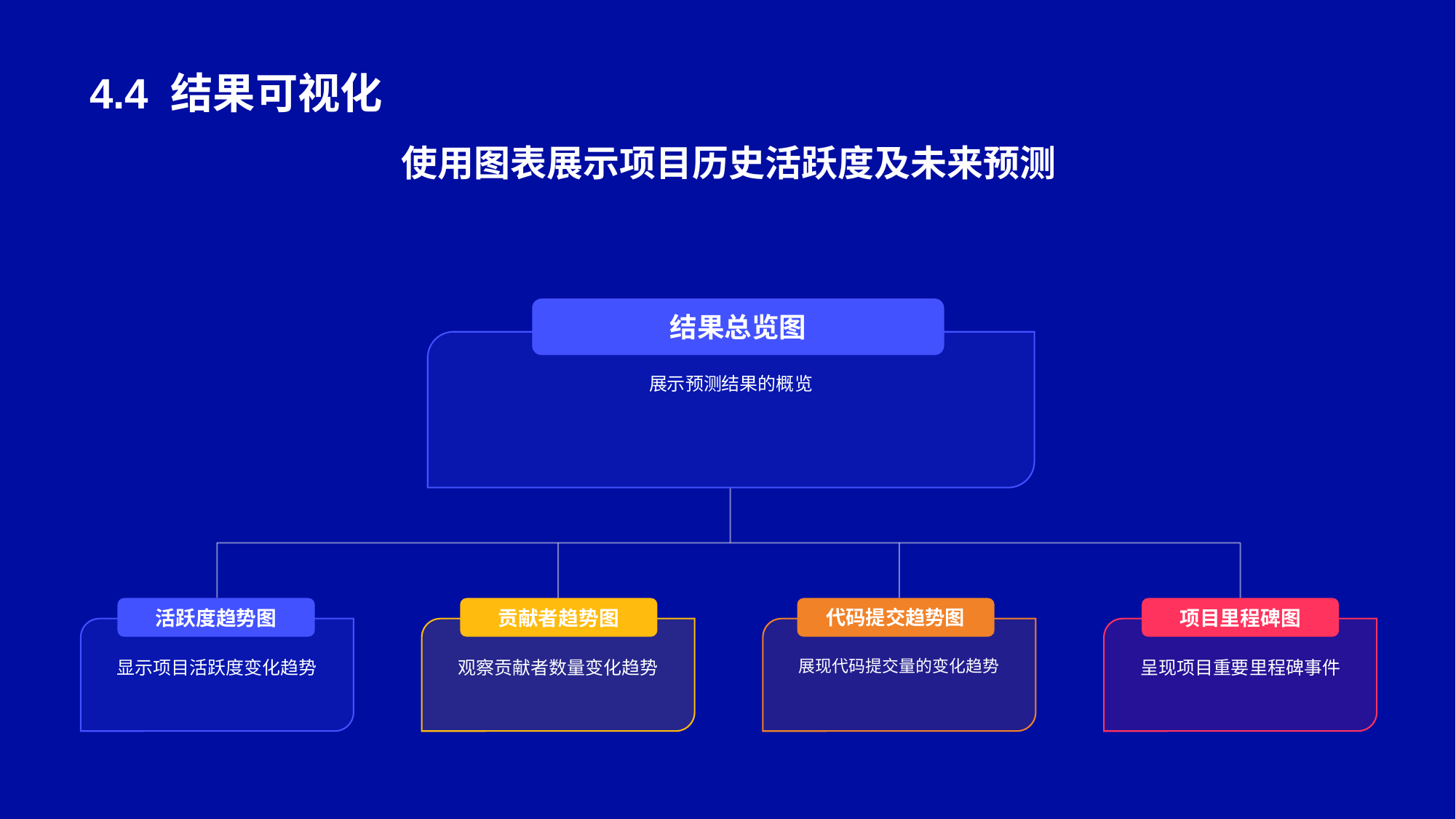

# 4.4 结果可视化
使用图表展示项目历史活跃度及未来预测
结果总览图

展示预测结果的概览
活跃度趋势图

显示项目活跃度变化趋势
贡献者趋势图

观察贡献者数量变化趋势
代码提交趋势图

展现代码提交量的变化趋势
项目里程碑图

呈现项目重要里程碑事件